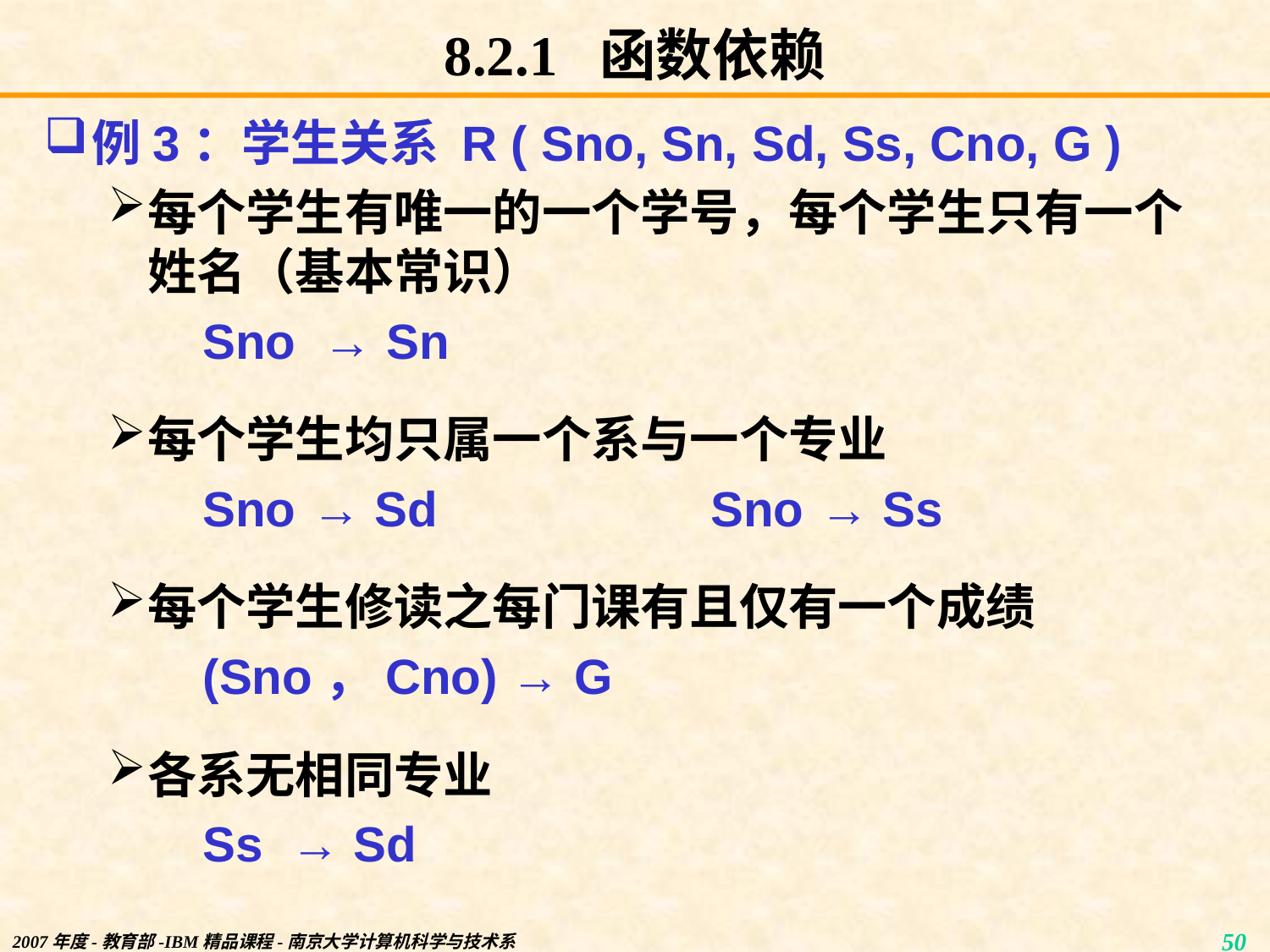

# 8.2.1  函数依赖
例3：学生关系 R ( Sno, Sn, Sd, Ss, Cno, G )
每个学生有唯一的一个学号，每个学生只有一个姓名（基本常识）
	Sno  → Sn

每个学生均只属一个系与一个专业
	Sno  → Sd			Sno  → Ss

每个学生修读之每门课有且仅有一个成绩
	(Sno，Cno) → G

各系无相同专业
	Ss  → Sd
50
2007年度-教育部-IBM精品课程-南京大学计算机科学与技术系